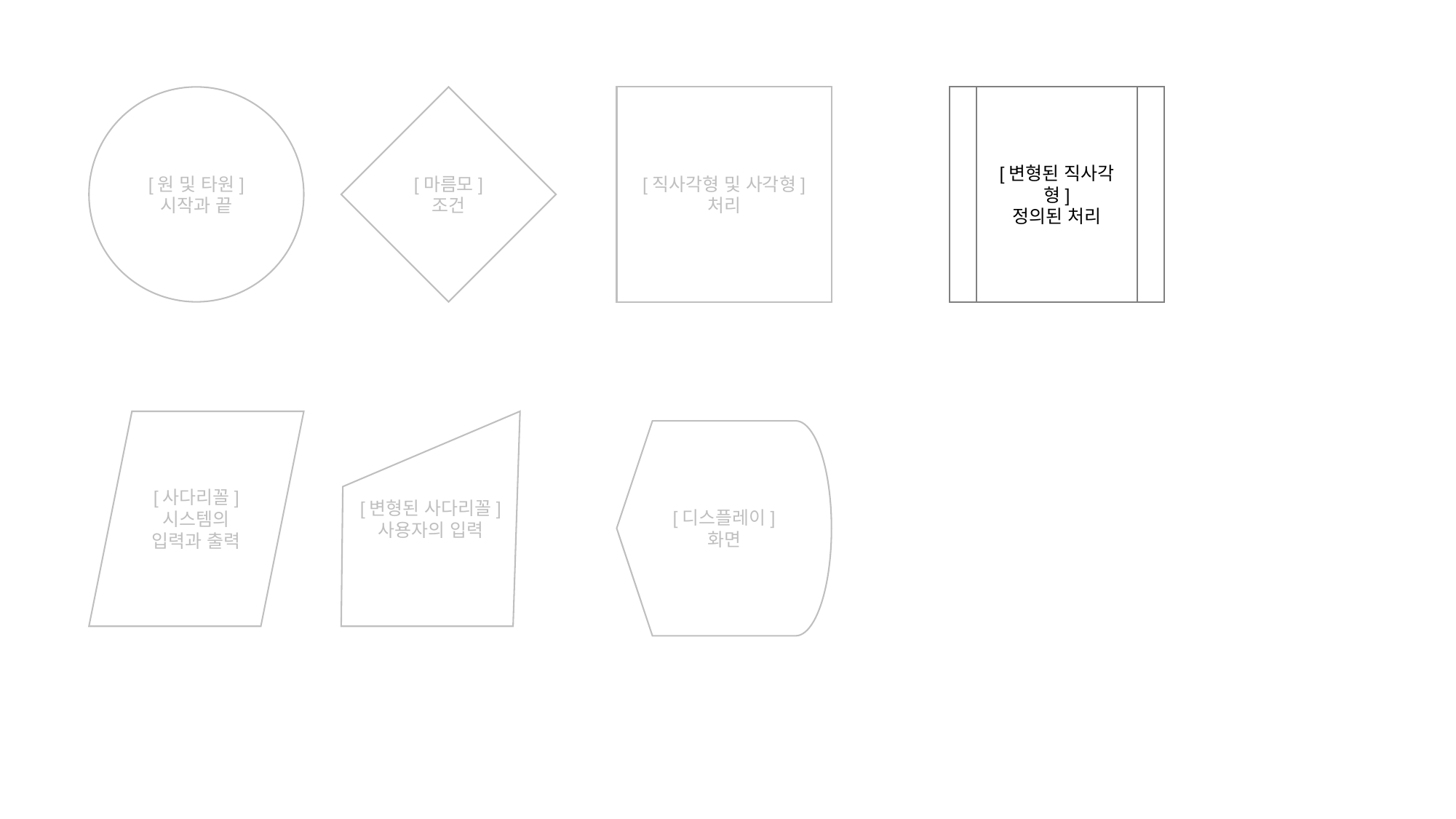

[원 및 타원]
시작과 끝
[마름모]
조건
[직사각형 및 사각형]
처리
[변형된 직사각형]
정의된 처리
[사다리꼴]
시스템의 입력과 출력
[변형된 사다리꼴]
사용자의 입력
[디스플레이]
화면